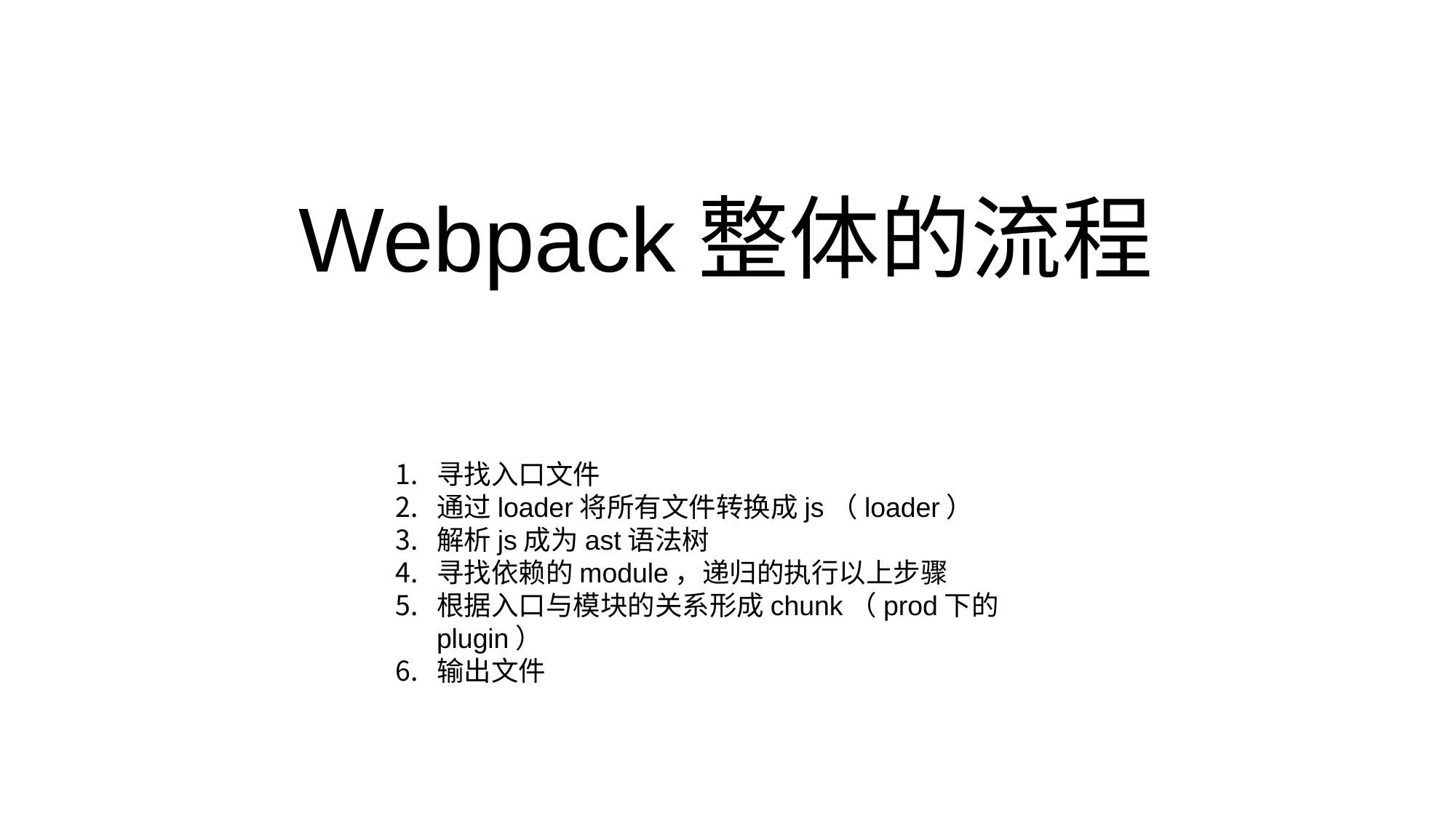

# Webpack整体的流程
寻找入口文件
通过loader将所有文件转换成js（loader）
解析js成为ast语法树
寻找依赖的module，递归的执行以上步骤
根据入口与模块的关系形成chunk（prod下的plugin）
输出文件